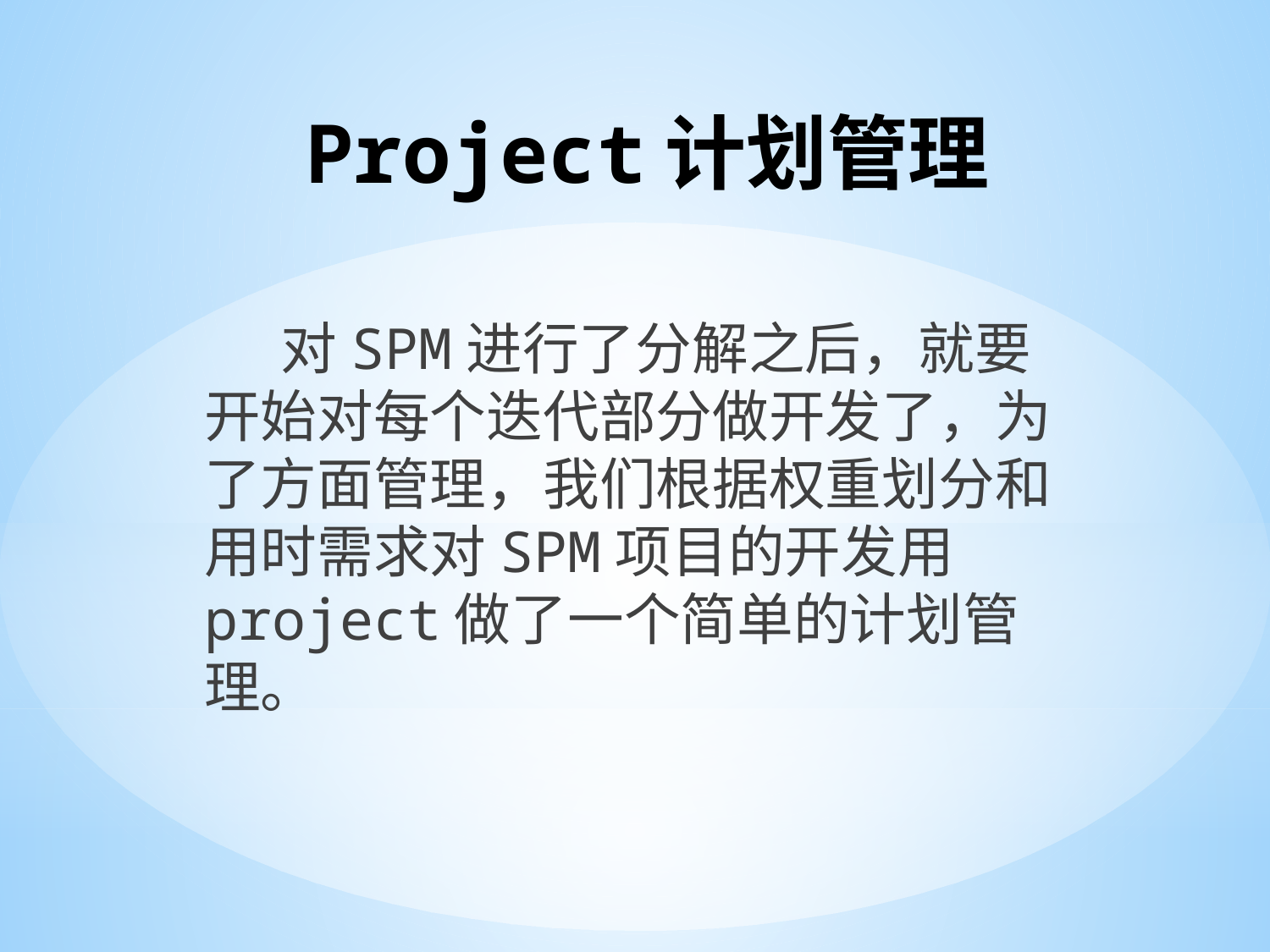

# Project计划管理
     对SPM进行了分解之后，就要开始对每个迭代部分做开发了，为了方面管理，我们根据权重划分和用时需求对SPM项目的开发用project做了一个简单的计划管理。